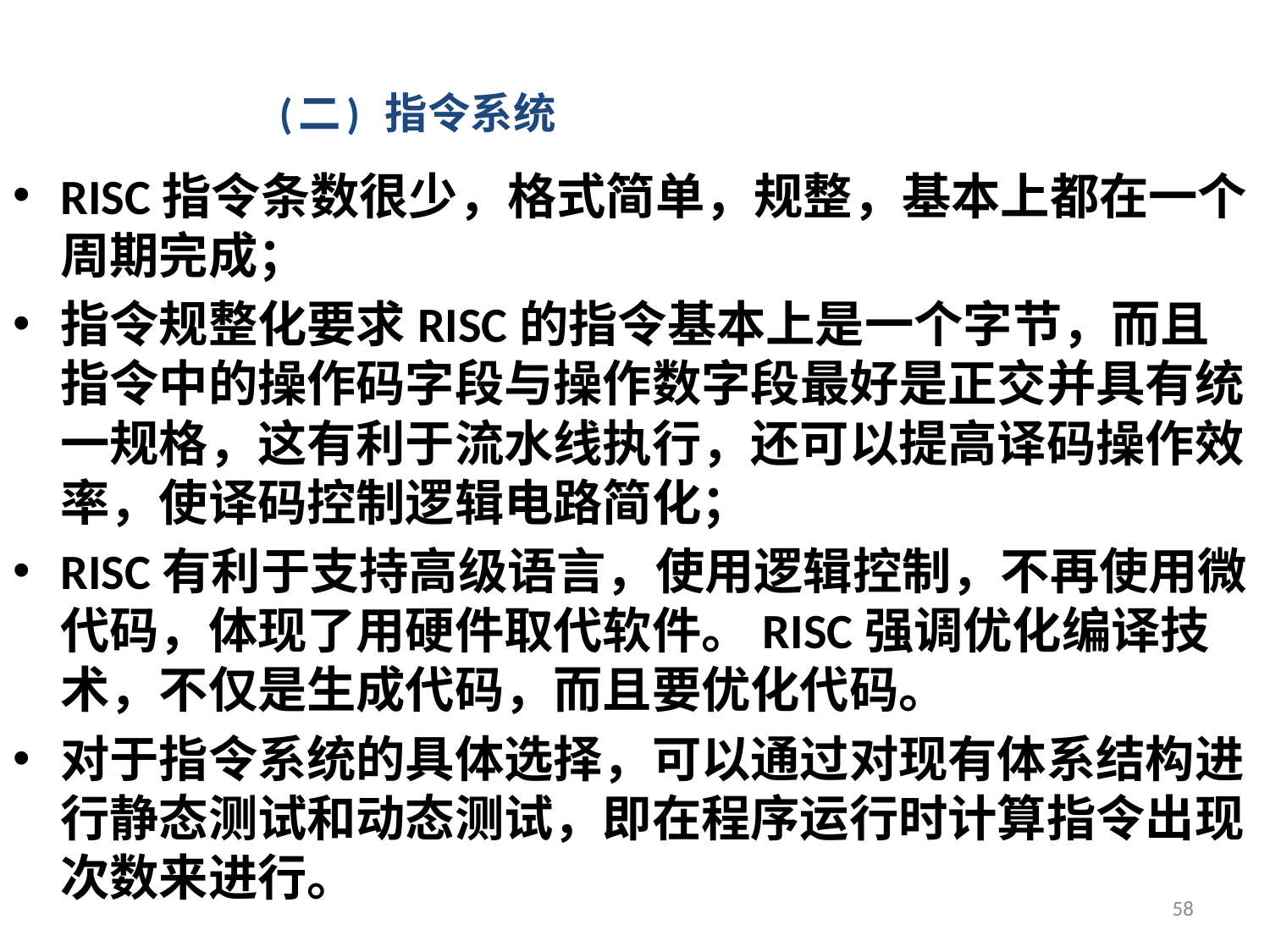

(二)  指令系统
RISC指令条数很少，格式简单，规整，基本上都在一个周期完成；
指令规整化要求RISC的指令基本上是一个字节，而且指令中的操作码字段与操作数字段最好是正交并具有统一规格，这有利于流水线执行，还可以提高译码操作效率，使译码控制逻辑电路简化；
RISC有利于支持高级语言，使用逻辑控制，不再使用微代码，体现了用硬件取代软件。RISC强调优化编译技术，不仅是生成代码，而且要优化代码。
对于指令系统的具体选择，可以通过对现有体系结构进行静态测试和动态测试，即在程序运行时计算指令出现次数来进行。
58